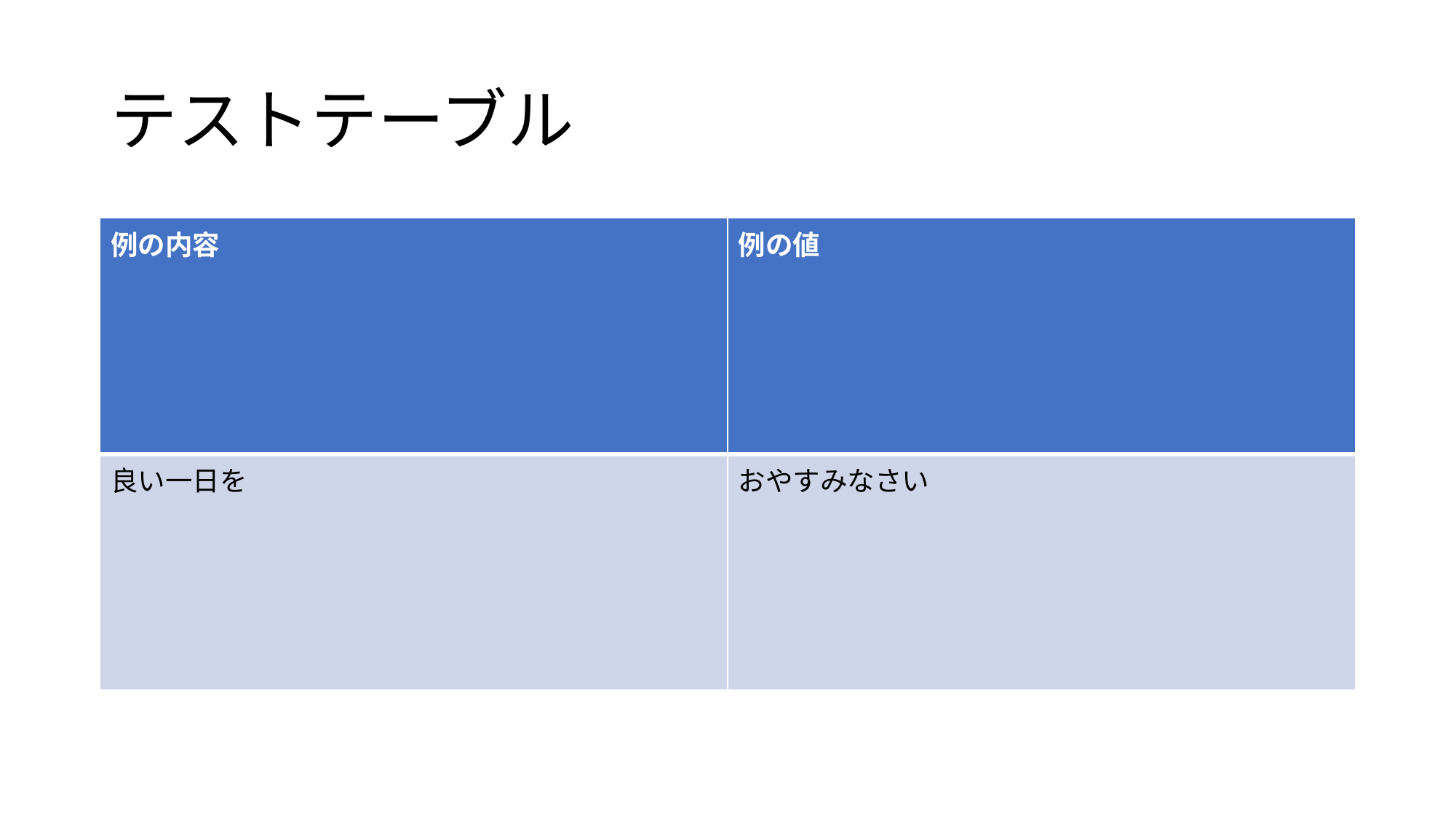

# テストテーブル
| 例の内容 | 例の値 |
| --- | --- |
| 良い一日を | おやすみなさい |